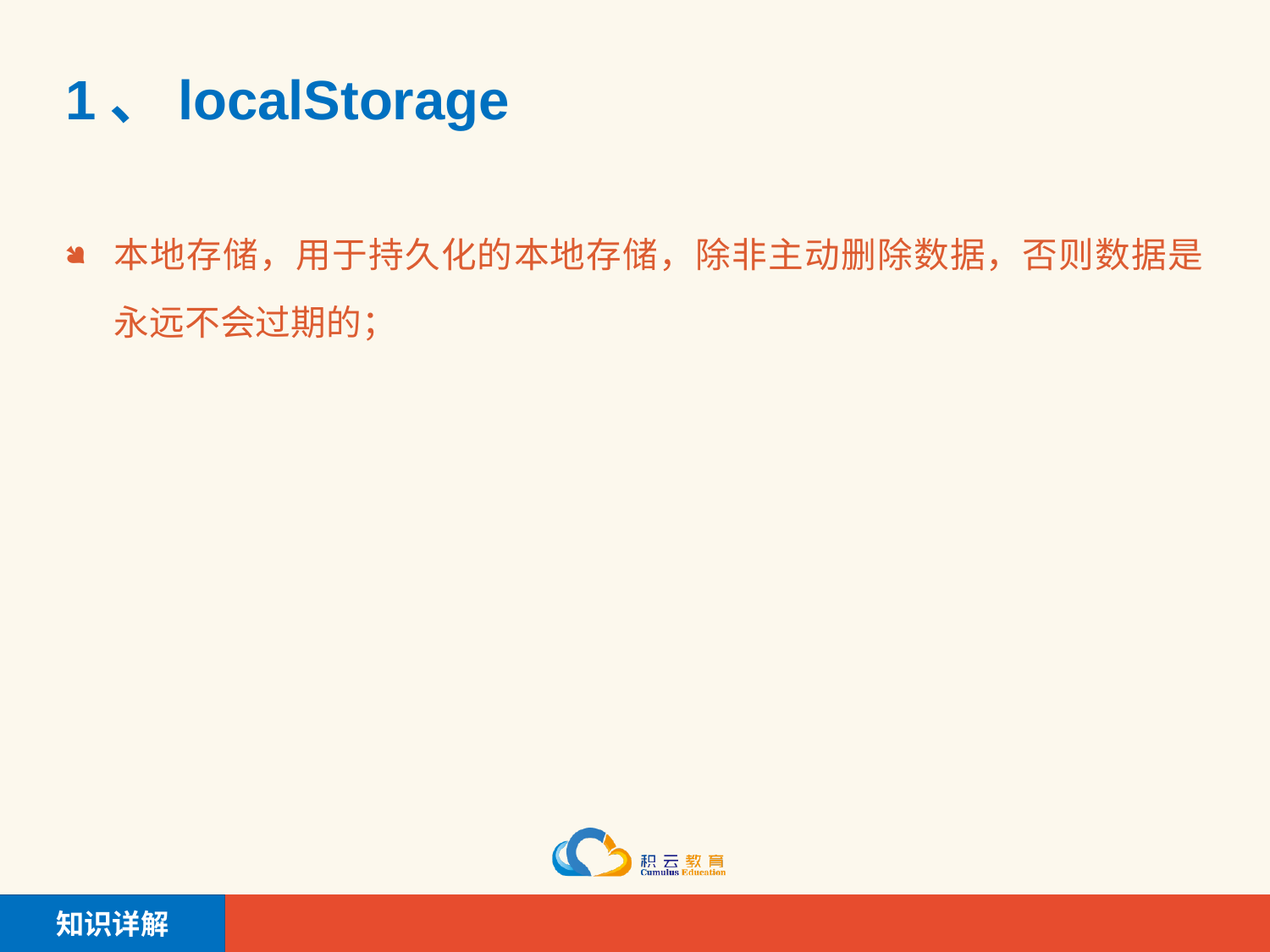

# 1、localStorage
本地存储，用于持久化的本地存储，除非主动删除数据，否则数据是永远不会过期的；